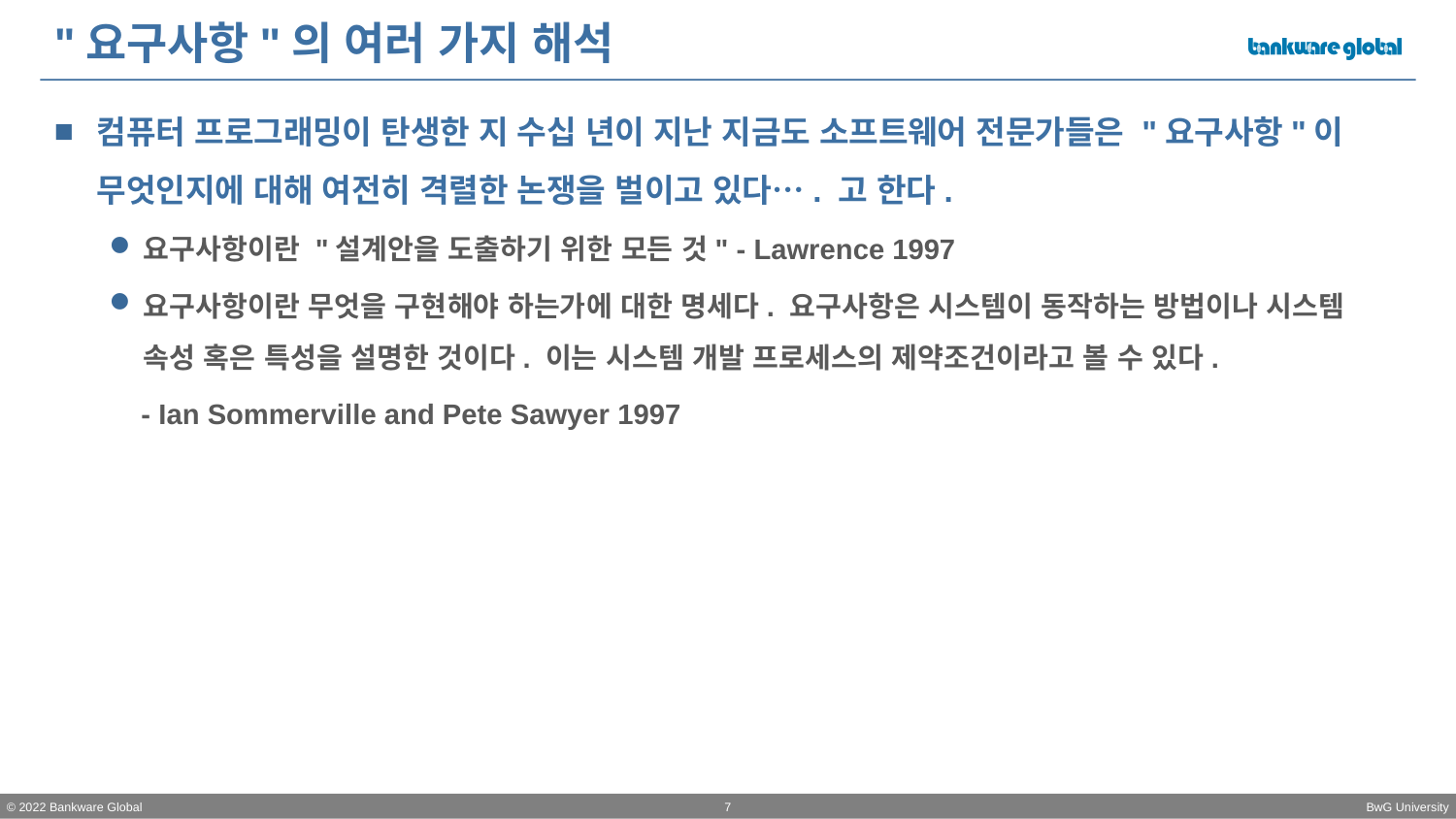

# "요구사항"의 여러 가지 해석
컴퓨터 프로그래밍이 탄생한 지 수십 년이 지난 지금도 소프트웨어 전문가들은 "요구사항"이 무엇인지에 대해 여전히 격렬한 논쟁을 벌이고 있다…. 고 한다.
요구사항이란 "설계안을 도출하기 위한 모든 것" - Lawrence 1997
요구사항이란 무엇을 구현해야 하는가에 대한 명세다. 요구사항은 시스템이 동작하는 방법이나 시스템 속성 혹은 특성을 설명한 것이다. 이는 시스템 개발 프로세스의 제약조건이라고 볼 수 있다.
    - Ian Sommerville and Pete Sawyer 1997
7